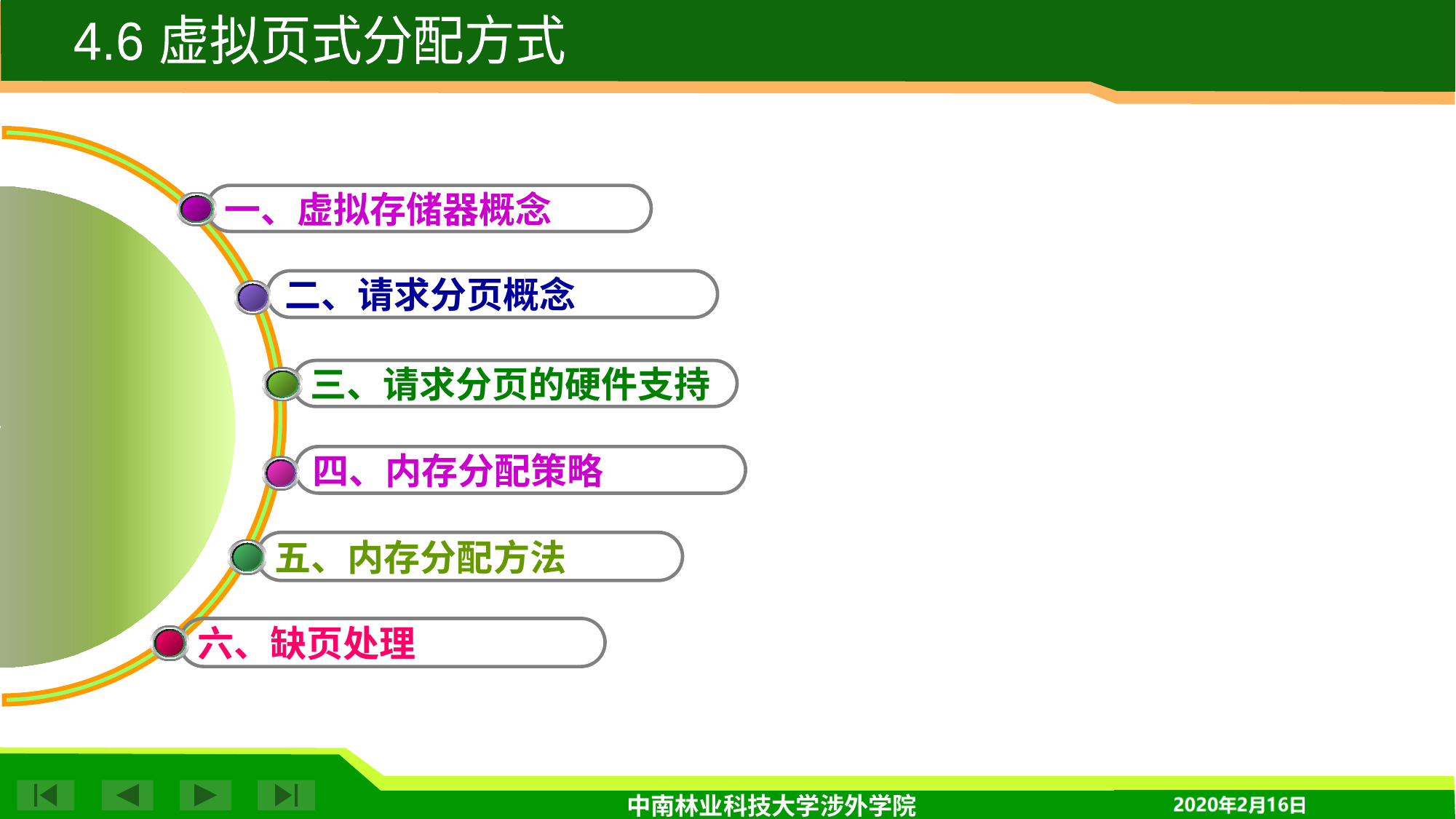

4.6 虚拟页式分配方式

一、虚拟存储器概念

二、请求分页概念

三、请求分页的硬件支持

四、内存分配策略

五、内存分配方法

六、缺页处理